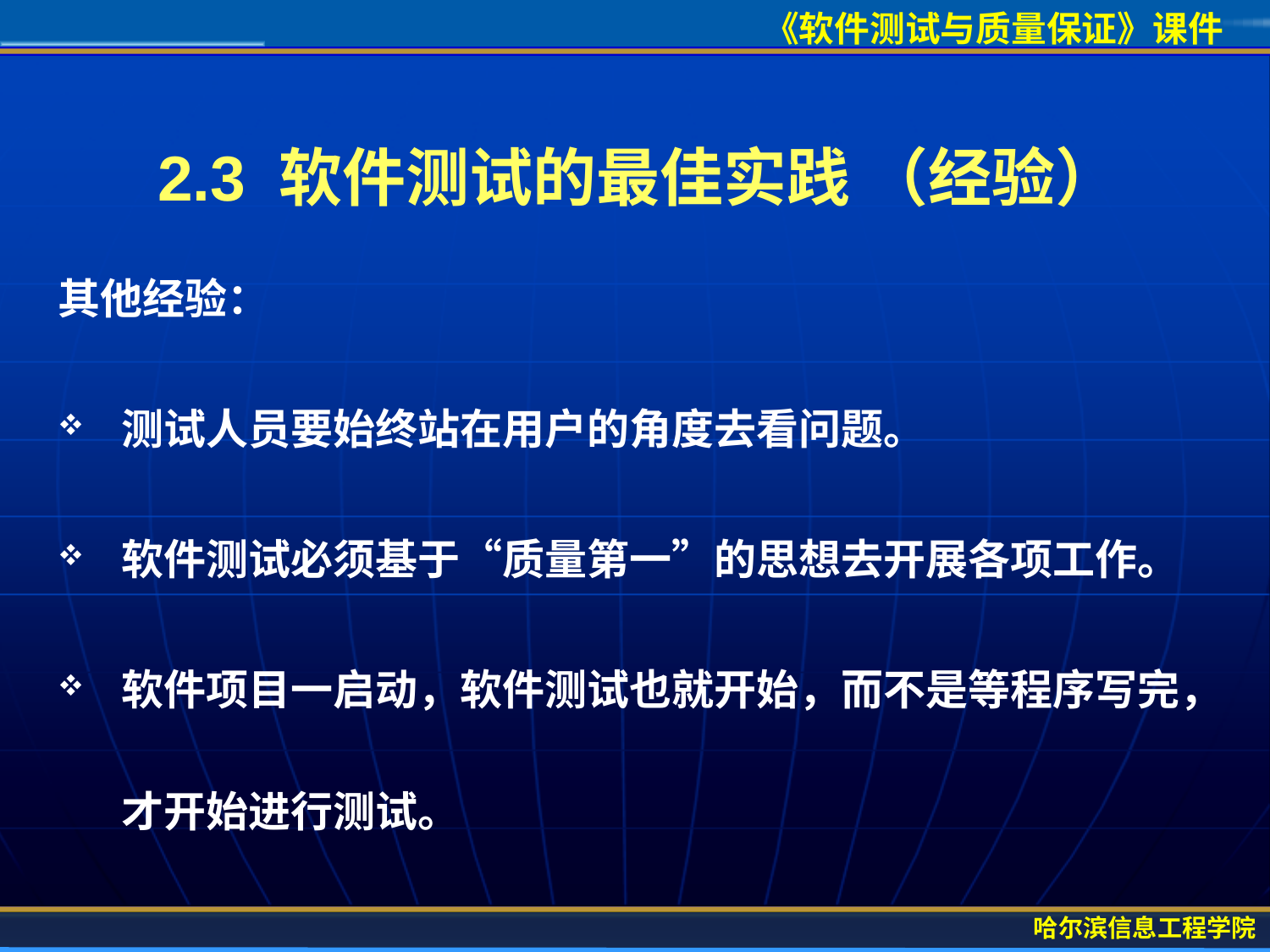

# 2.3 软件测试的最佳实践 （经验）
其他经验：
测试人员要始终站在用户的角度去看问题。
软件测试必须基于“质量第一”的思想去开展各项工作。
软件项目一启动，软件测试也就开始，而不是等程序写完，才开始进行测试。